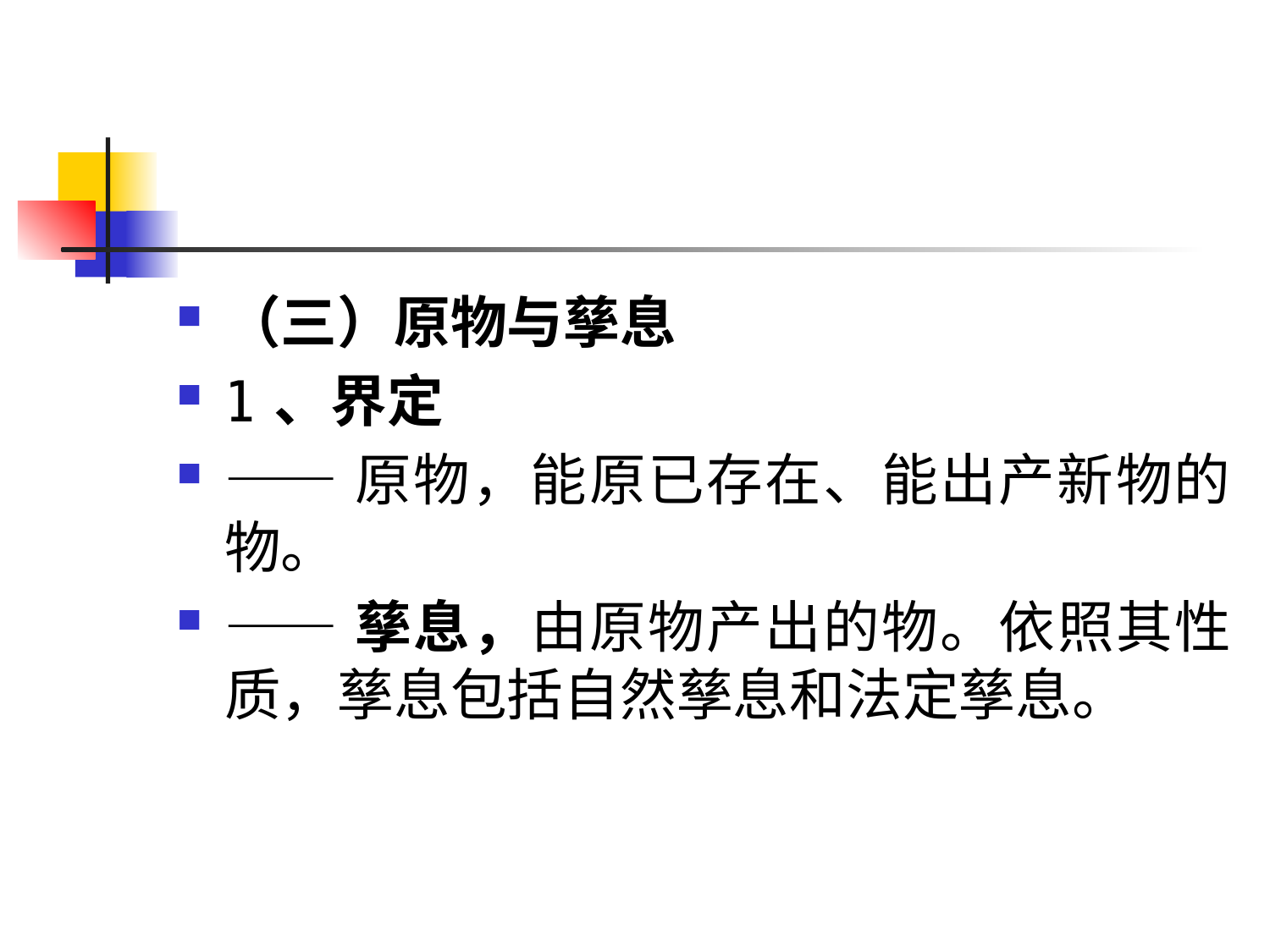

#
（三）原物与孳息
1、界定
——原物，能原已存在、能出产新物的物。
——孳息，由原物产出的物。依照其性质，孳息包括自然孳息和法定孳息。